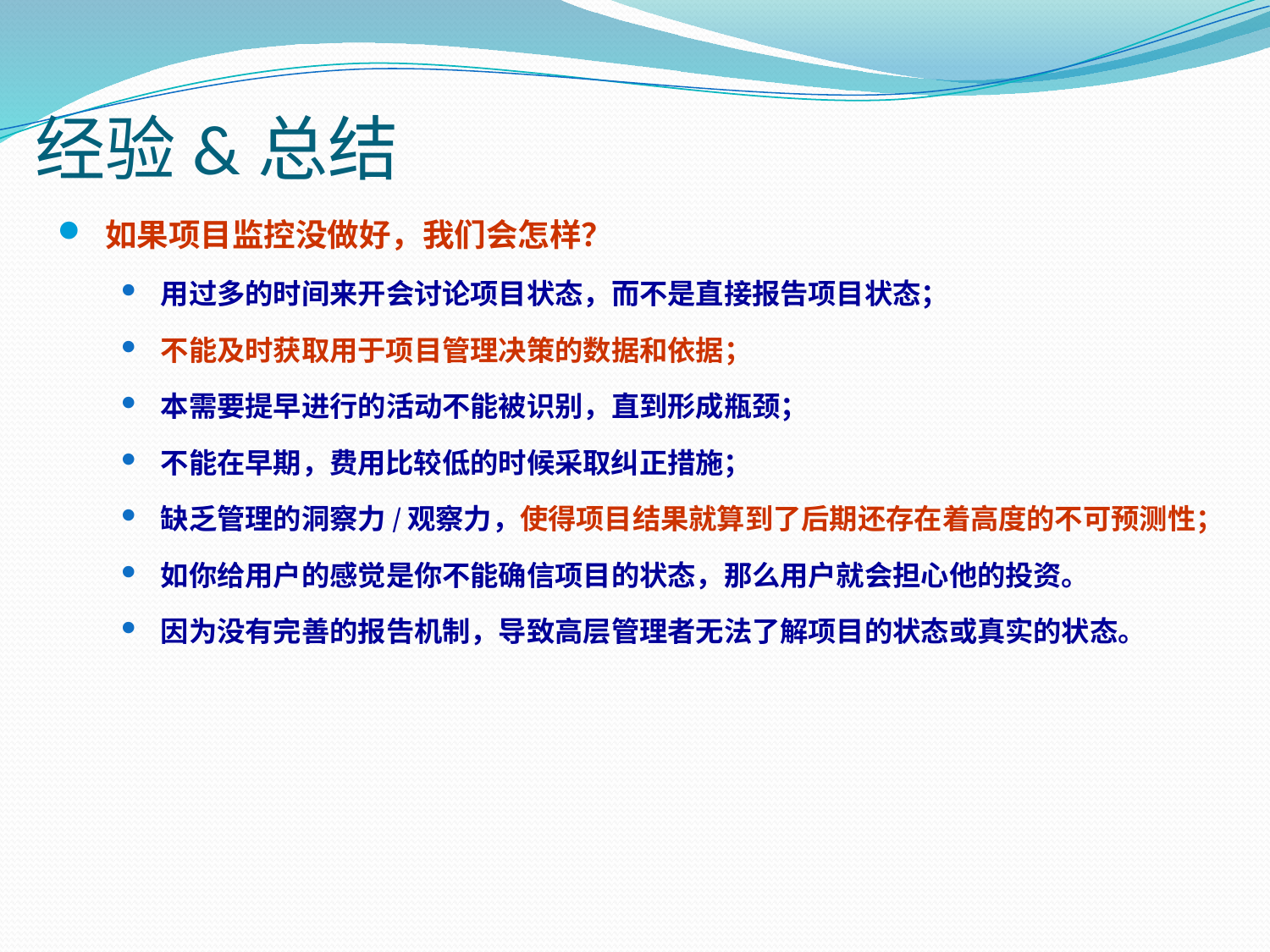

# 经验&总结
如果项目监控没做好，我们会怎样？
用过多的时间来开会讨论项目状态，而不是直接报告项目状态；
不能及时获取用于项目管理决策的数据和依据；
本需要提早进行的活动不能被识别，直到形成瓶颈；
不能在早期，费用比较低的时候采取纠正措施；
缺乏管理的洞察力/观察力，使得项目结果就算到了后期还存在着高度的不可预测性；
如你给用户的感觉是你不能确信项目的状态，那么用户就会担心他的投资。
因为没有完善的报告机制，导致高层管理者无法了解项目的状态或真实的状态。